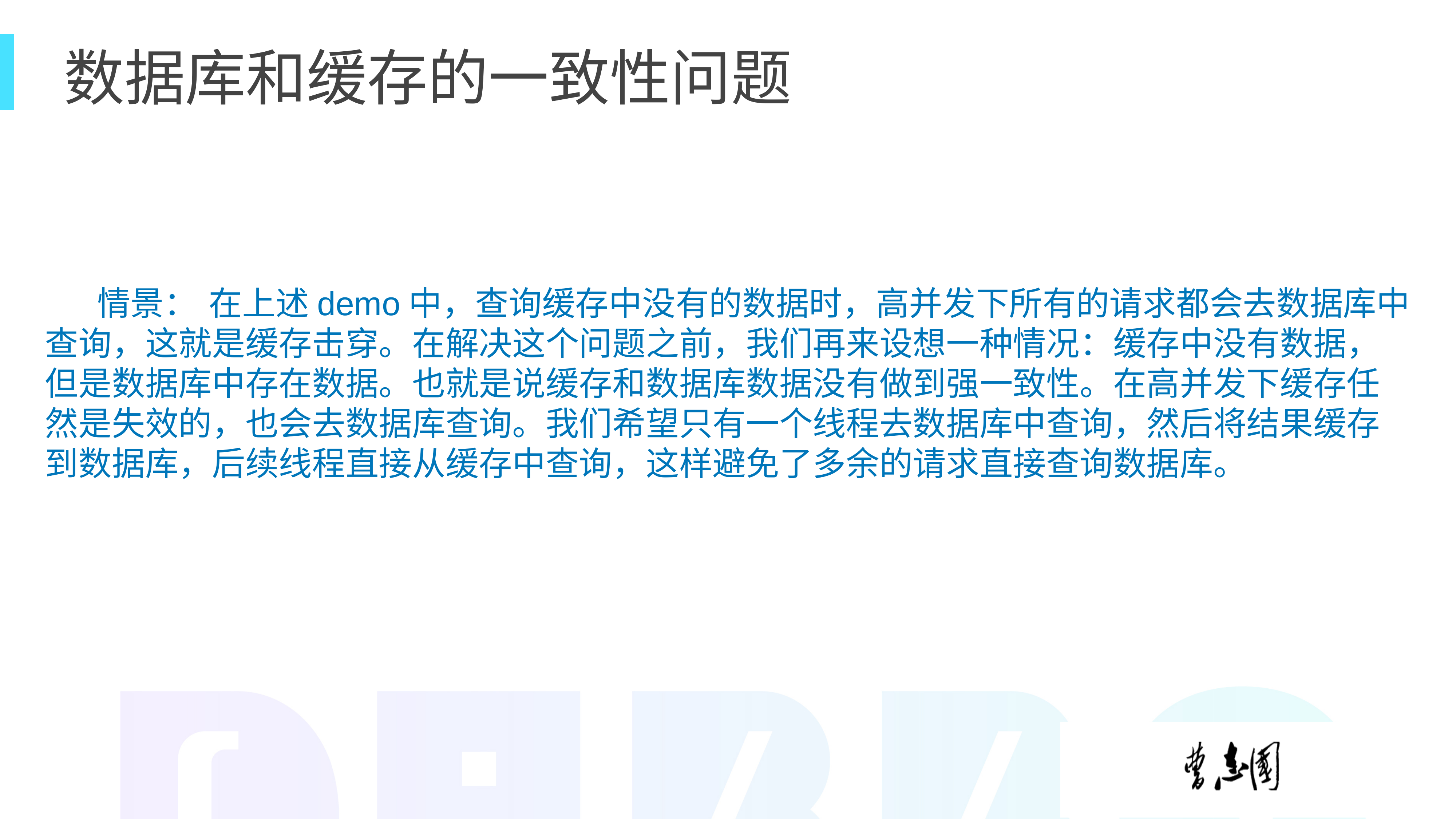

数据库和缓存的一致性问题
      情景：	在上述demo中，查询缓存中没有的数据时，高并发下所有的请求都会去数据库中查询，这就是缓存击穿。在解决这个问题之前，我们再来设想一种情况：缓存中没有数据，但是数据库中存在数据。也就是说缓存和数据库数据没有做到强一致性。在高并发下缓存任然是失效的，也会去数据库查询。我们希望只有一个线程去数据库中查询，然后将结果缓存到数据库，后续线程直接从缓存中查询，这样避免了多余的请求直接查询数据库。